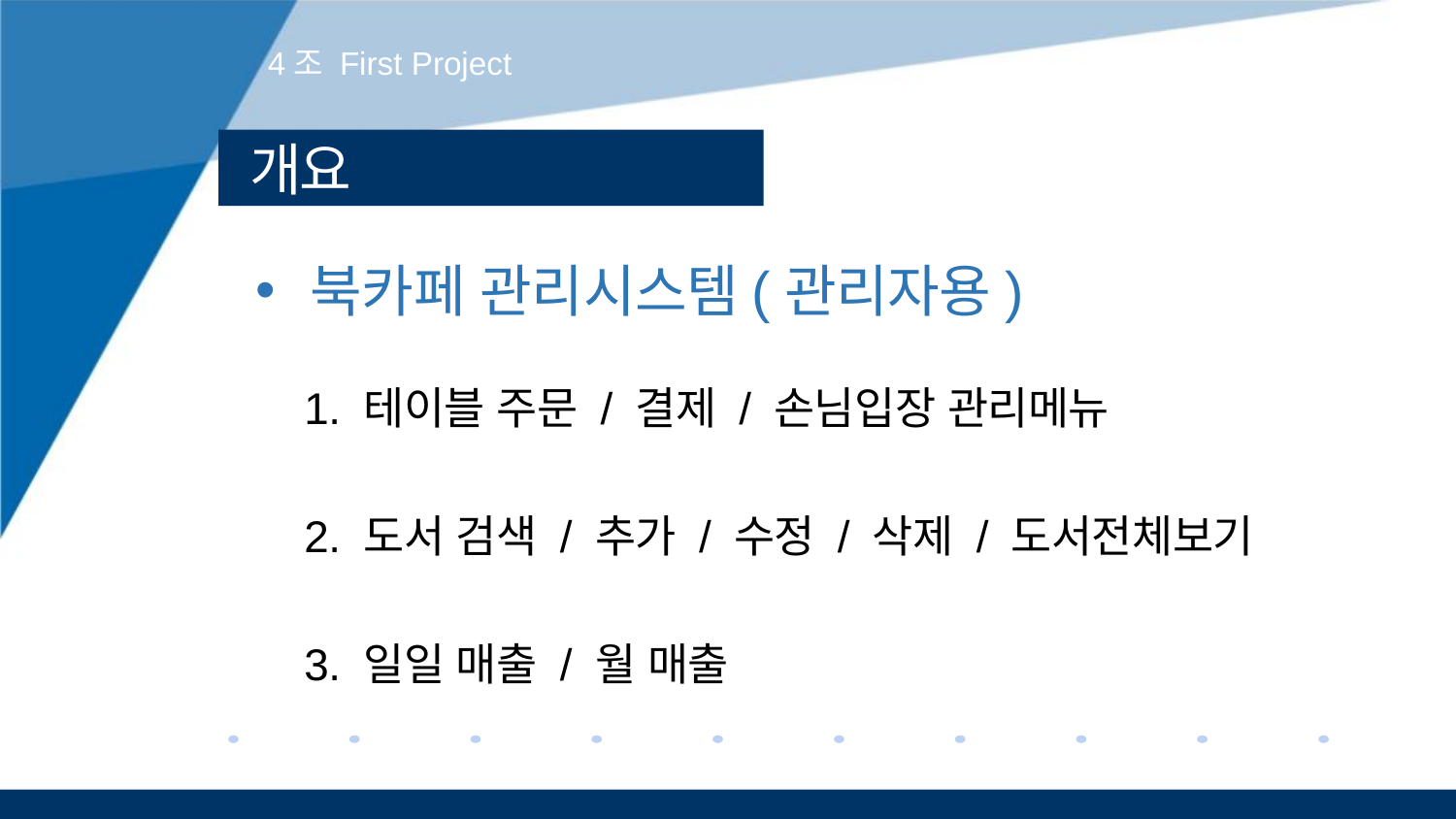

4조 First Project
# 개요
북카페 관리시스템(관리자용)

    1. 테이블 주문 / 결제 / 손님입장 관리메뉴

    2. 도서 검색 / 추가 / 수정 / 삭제 / 도서전체보기

    3. 일일 매출 / 월 매출